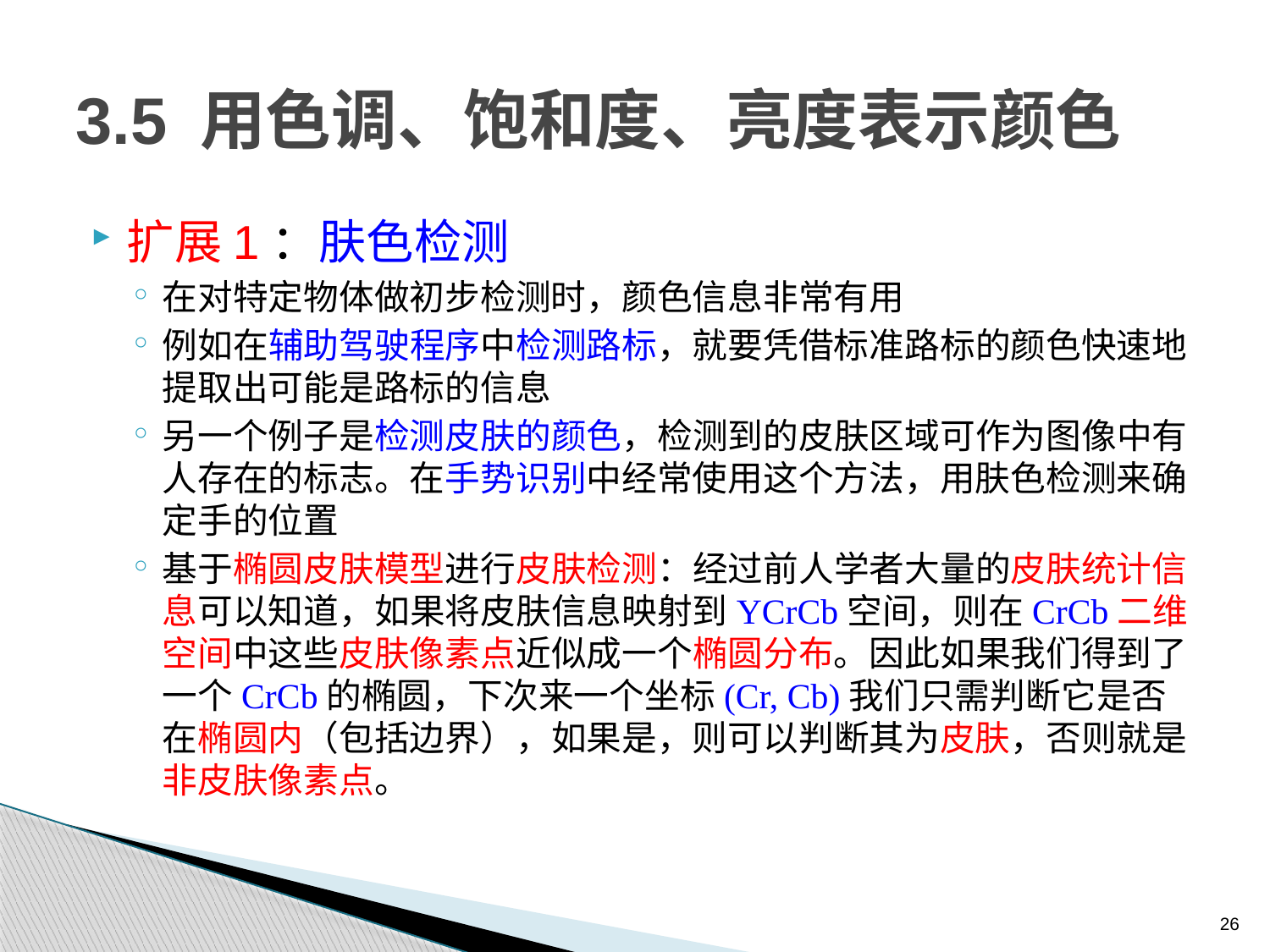

# 3.5 用色调、饱和度、亮度表示颜色
扩展1：肤色检测
在对特定物体做初步检测时，颜色信息非常有用
例如在辅助驾驶程序中检测路标，就要凭借标准路标的颜色快速地提取出可能是路标的信息
另一个例子是检测皮肤的颜色，检测到的皮肤区域可作为图像中有人存在的标志。在手势识别中经常使用这个方法，用肤色检测来确定手的位置
基于椭圆皮肤模型进行皮肤检测：经过前人学者大量的皮肤统计信息可以知道，如果将皮肤信息映射到YCrCb空间，则在CrCb二维空间中这些皮肤像素点近似成一个椭圆分布。因此如果我们得到了一个CrCb的椭圆，下次来一个坐标(Cr, Cb)我们只需判断它是否在椭圆内（包括边界），如果是，则可以判断其为皮肤，否则就是非皮肤像素点。
26